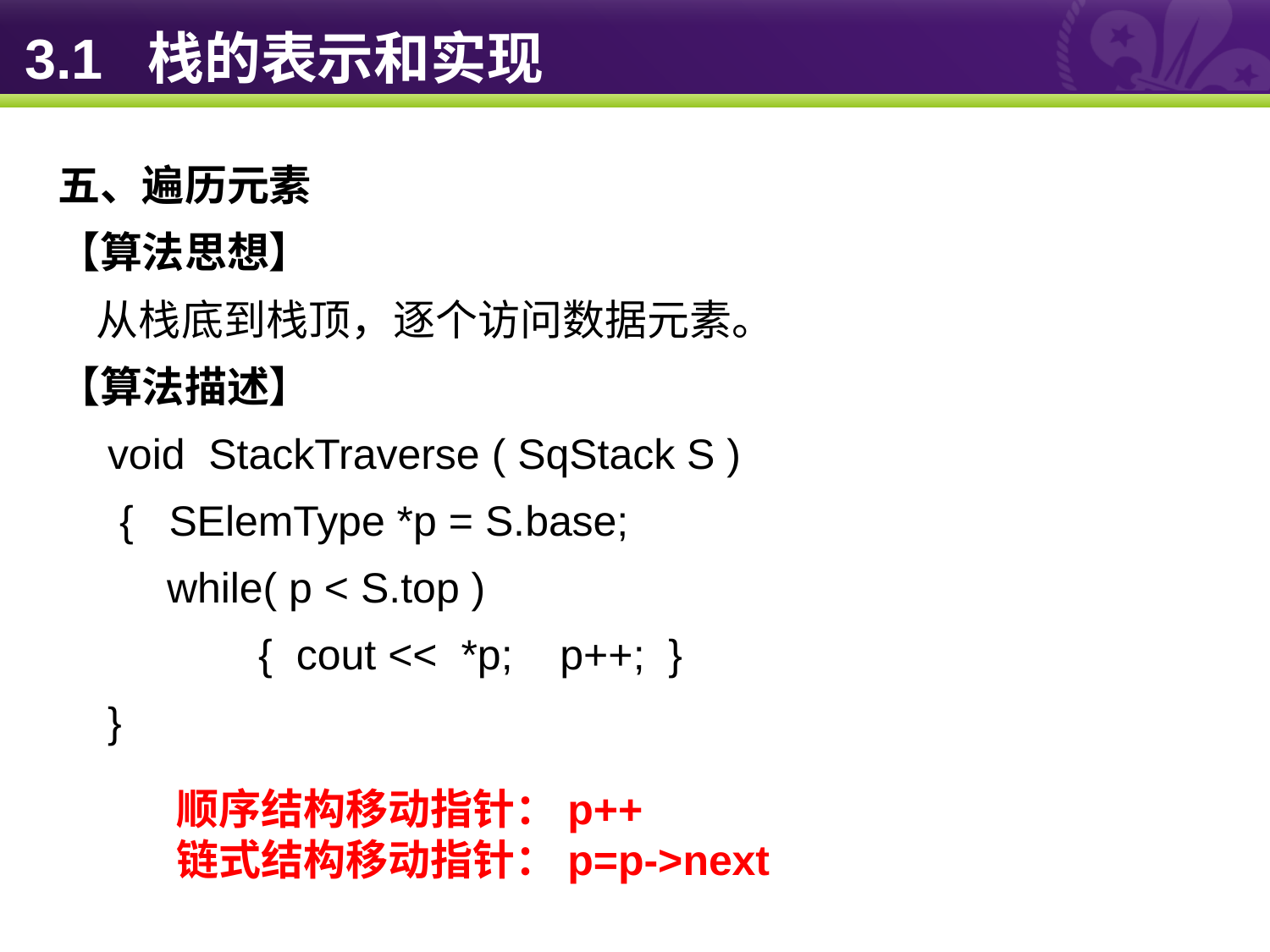

# 3.1  栈的表示和实现
五、遍历元素
【算法思想】
   从栈底到栈顶，逐个访问数据元素。
【算法描述】
void  StackTraverse ( SqStack S )
 {   SElemType *p = S.base;
     while( p < S.top )
	  {  cout <<  *p;    p++;  }
}
顺序结构移动指针：p++
链式结构移动指针：p=p->next